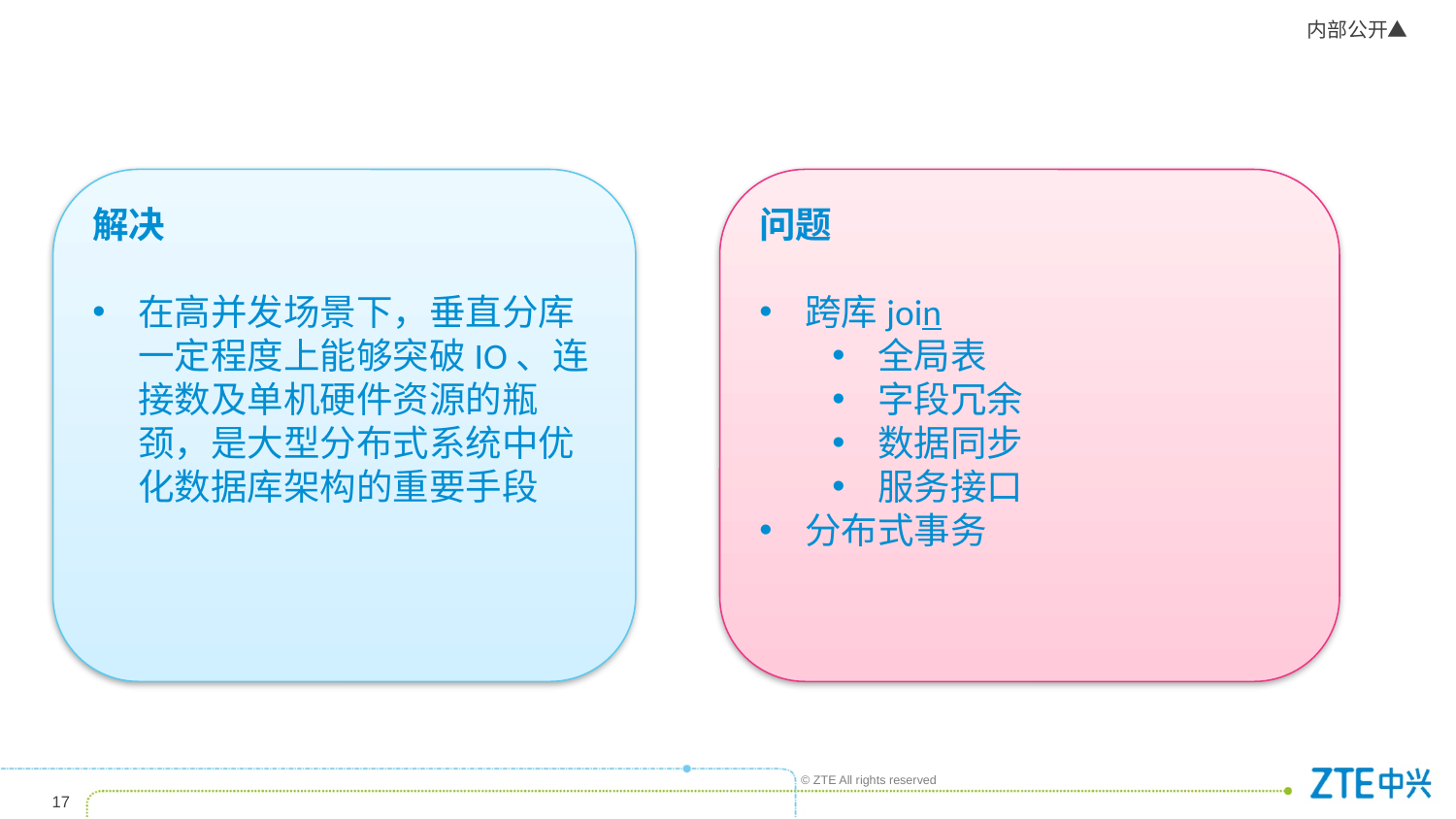

解决

在高并发场景下，垂直分库一定程度上能够突破IO、连接数及单机硬件资源的瓶颈，是大型分布式系统中优化数据库架构的重要手段
问题

跨库join
全局表
字段冗余
数据同步
服务接口
分布式事务